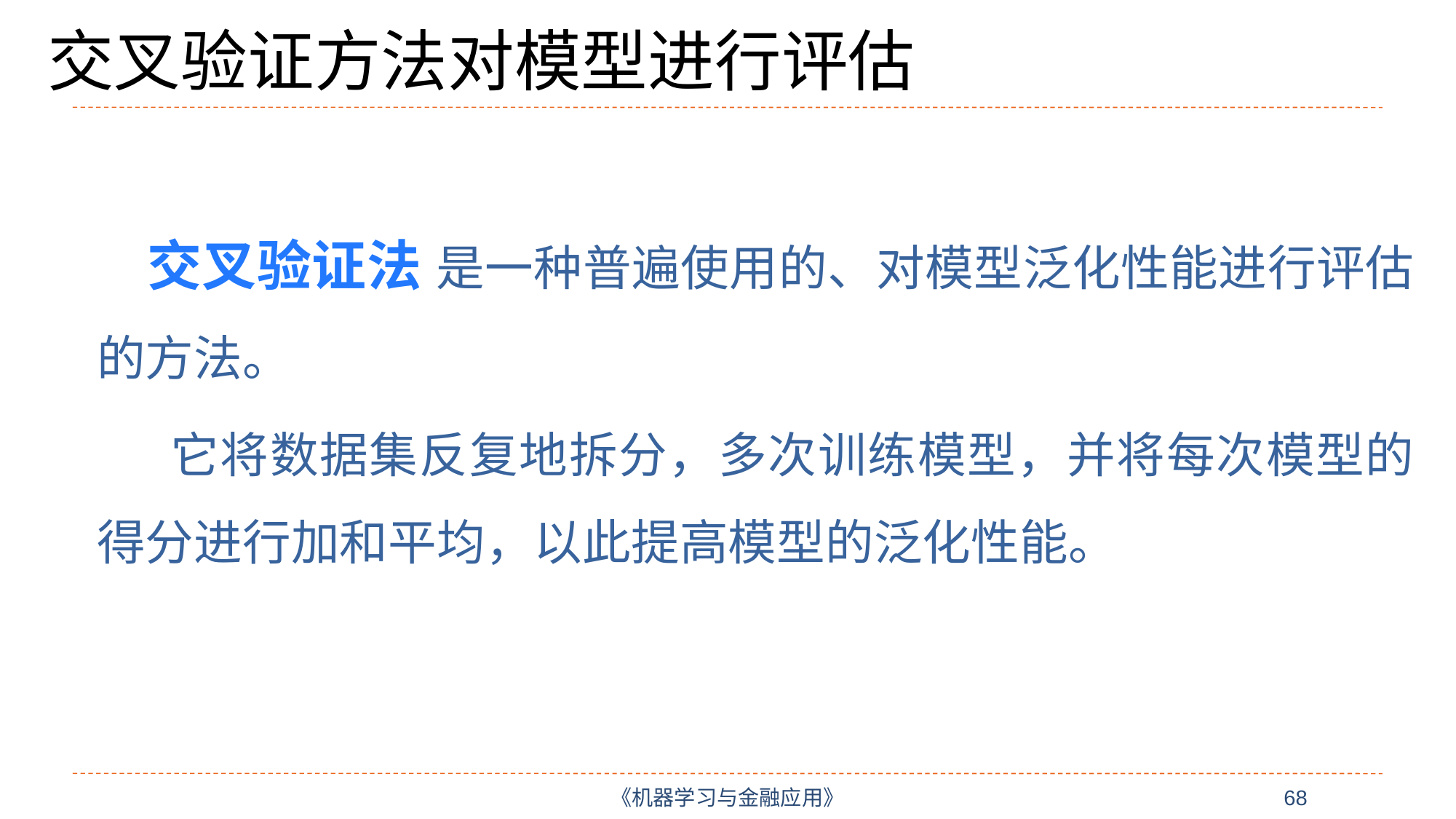

# 交叉验证方法对模型进行评估
      交叉验证法 是一种普遍使用的、对模型泛化性能进行评估的方法。
     它将数据集反复地拆分，多次训练模型，并将每次模型的得分进行加和平均，以此提高模型的泛化性能。